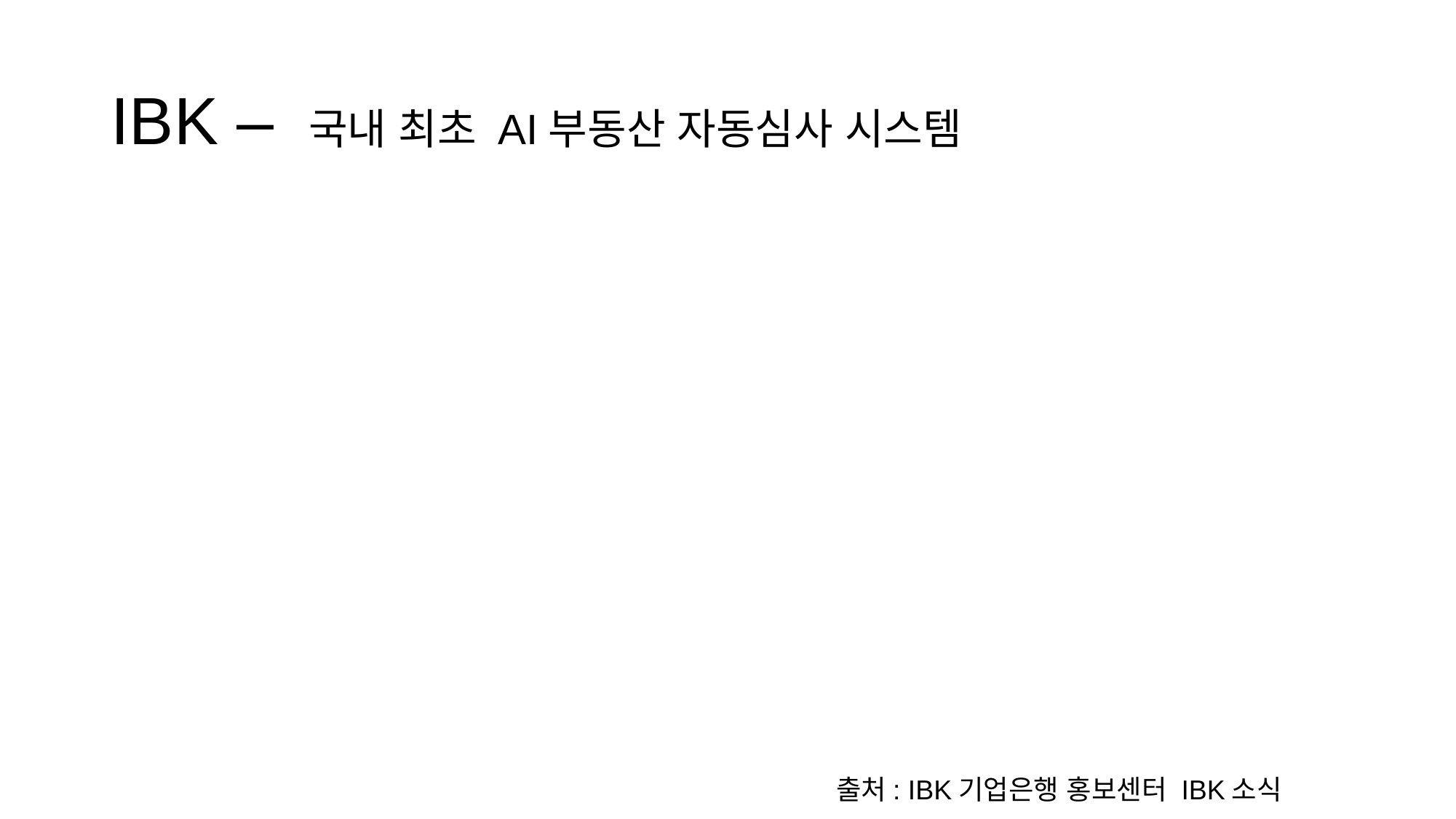

# IBK – 국내 최초 AI부동산 자동심사 시스템

출처: IBK기업은행 홍보센터 IBK소식